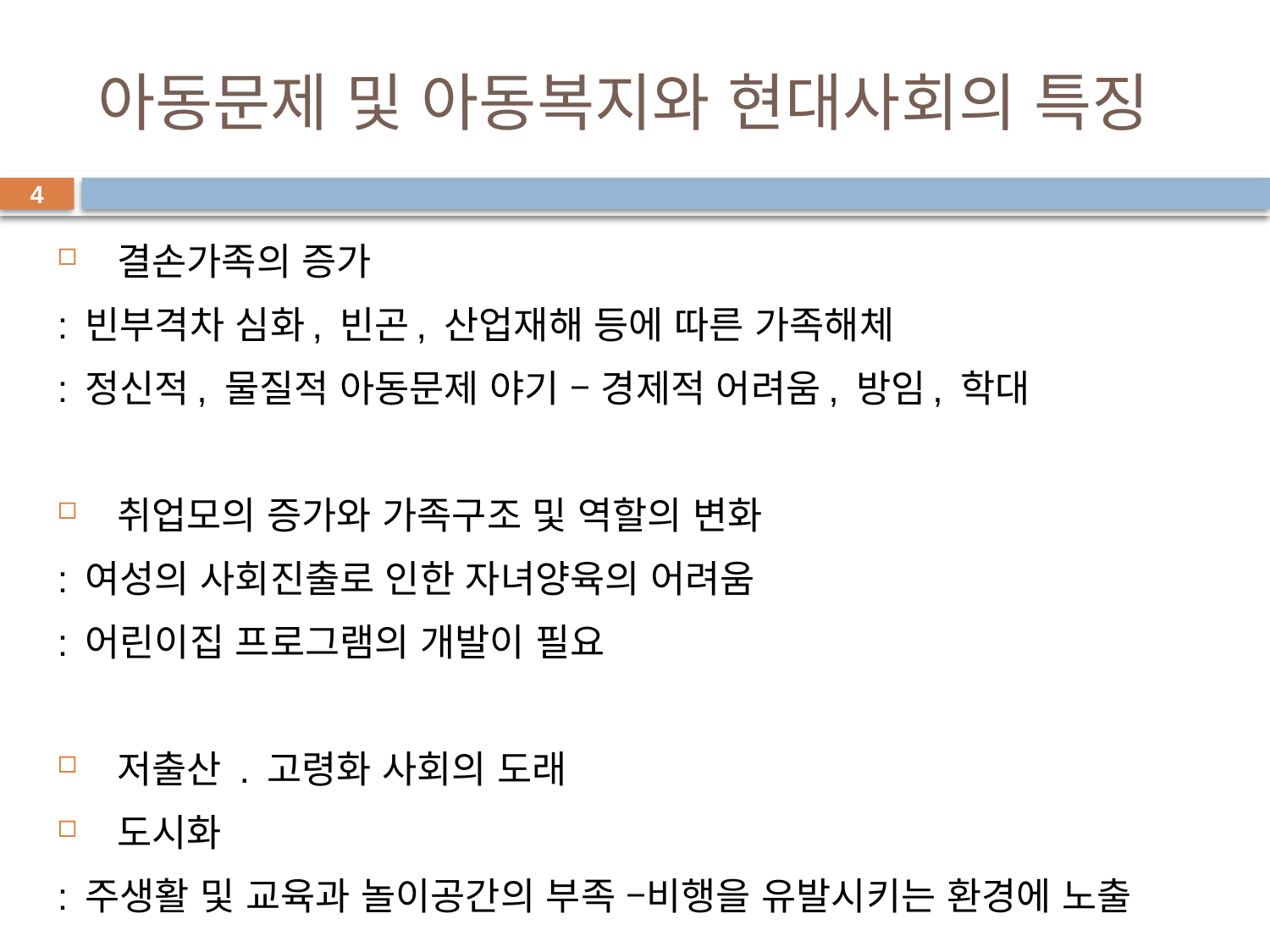

# 아동문제 및 아동복지와 현대사회의 특징
4
 결손가족의 증가
: 빈부격차 심화, 빈곤, 산업재해 등에 따른 가족해체
: 정신적, 물질적 아동문제 야기 – 경제적 어려움, 방임, 학대

 취업모의 증가와 가족구조 및 역할의 변화
: 여성의 사회진출로 인한 자녀양육의 어려움
: 어린이집 프로그램의 개발이 필요

 저출산 . 고령화 사회의 도래
 도시화
: 주생활 및 교육과 놀이공간의 부족 –비행을 유발시키는 환경에 노출